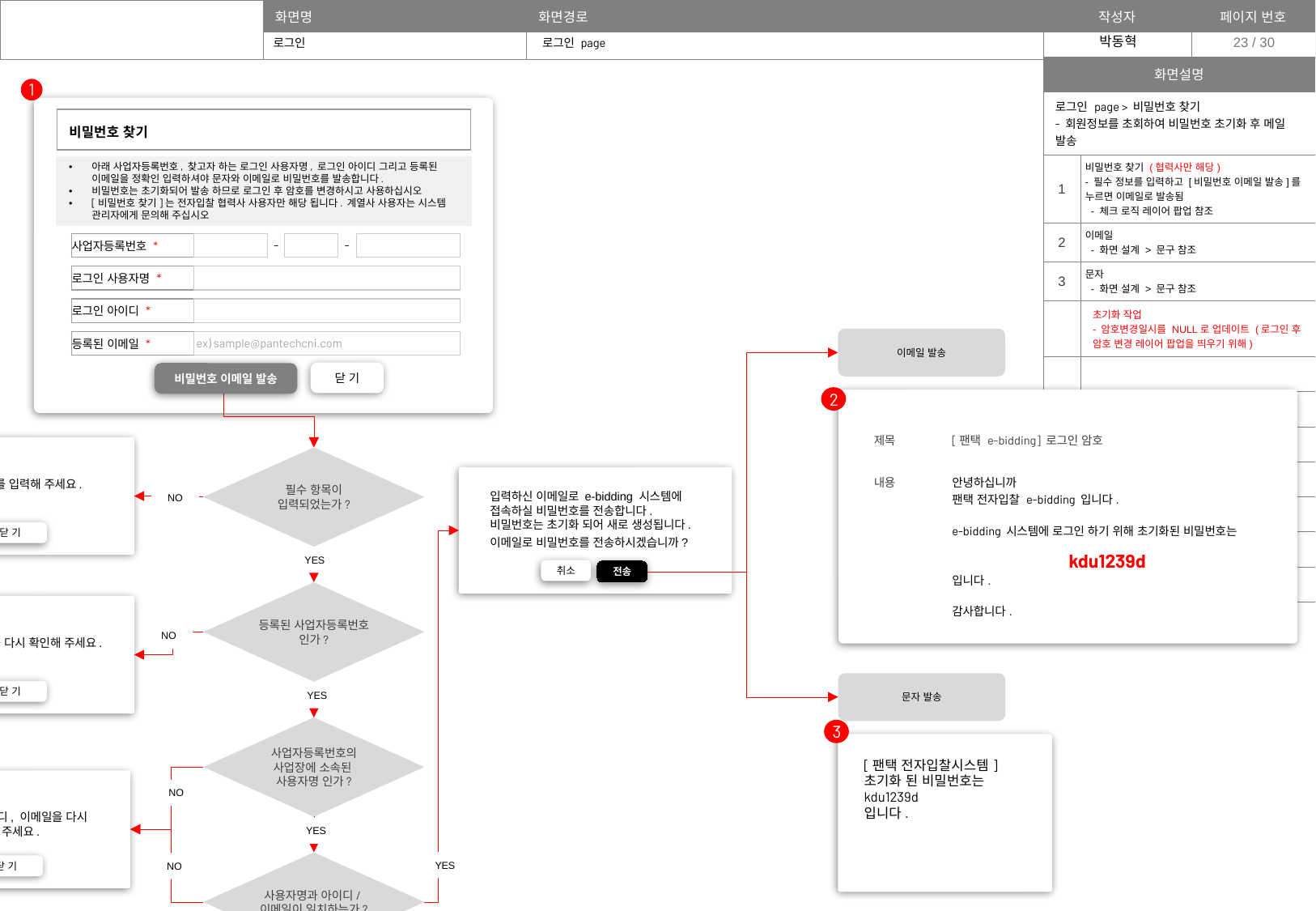

23
로그인
로그인 page
| 화면설명 |  |
| --- | --- |
| 로그인 page > 비밀번호 찾기 - 회원정보를 초회하여 비밀번호 초기화 후 메일 발송 |  |
| 1 | 비밀번호 찾기 (협력사만 해당) - 필수 정보를 입력하고 [비밀번호 이메일 발송]를 누르면 이메일로 발송됨 - 체크 로직 레이어 팝업 참조 |
| 2 | 이메일 - 화면 설계 > 문구 참조 |
| 3 | 문자 - 화면 설계 > 문구 참조 |
|  | 초기화 작업 - 암호변경일시를 NULL로 업데이트 (로그인 후 암호 변경 레이어 팝업을 띄우기 위해) |
|  |  |
|  |  |
|  |  |
|  |  |
|  |  |
|  |  |
|  |  |
1

| 비밀번호 찾기 |
| --- |
아래 사업자등록번호, 찾고자 하는 로그인 사용자명, 로그인 아이디 그리고 등록된 이메일을 정확인 입력하셔야 문자와 이메일로 비밀번호를 발송합니다.
비밀번호는 초기화되어 발송 하므로 로그인 후 암호를 변경하시고 사용하십시오
[비밀번호 찾기]는 전자입찰 협력사 사용자만 해당 됩니다. 계열사 사용자는 시스템 관리자에게 문의해 주십시오
| 사업자등록번호 \* |  | - |  | - |  |
| --- | --- | --- | --- | --- | --- |
| 로그인 사용자명 \* |  |
| --- | --- |
| 로그인 아이디 \* |  |
| --- | --- |
이메일 발송
| 등록된 이메일 \* | ex) sample@pantechcni.com |
| --- | --- |
닫 기
비밀번호 이메일 발송
2

| 제목 | [팬택 e-bidding] 로그인 암호 |
| --- | --- |
| 내용 | 안녕하십니까 팬택 전자입찰 e-bidding 입니다. e-bidding 시스템에 로그인 하기 위해 초기화된 비밀번호는 kdu1239d 입니다. 감사합니다. |

필수 항목이 입력되었는가?

필수 정보[*]를 입력해 주세요.
입력하신 이메일로 e-bidding 시스템에 접속하실 비밀번호를 전송합니다.
비밀번호는 초기화 되어 새로 생성됩니다.
이메일로 비밀번호를 전송하시겠습니까?
NO
닫 기
YES
취소
전송
등록된 사업자등록번호 인가?

NO
사업자 등록번호를 다시 확인해 주세요.
문자 발송
닫 기
YES
사업자등록번호의 사업장에 소속된  사용자명 인가?
3

[팬택 전자입찰시스템]
초기화 된 비밀번호는
kdu1239d
입니다.

NO
사용자명과 아이디, 이메일을 다시 확인해 주세요.
YES
YES
사용자명과 아이디/이메일이 일치하는가?
NO
닫 기